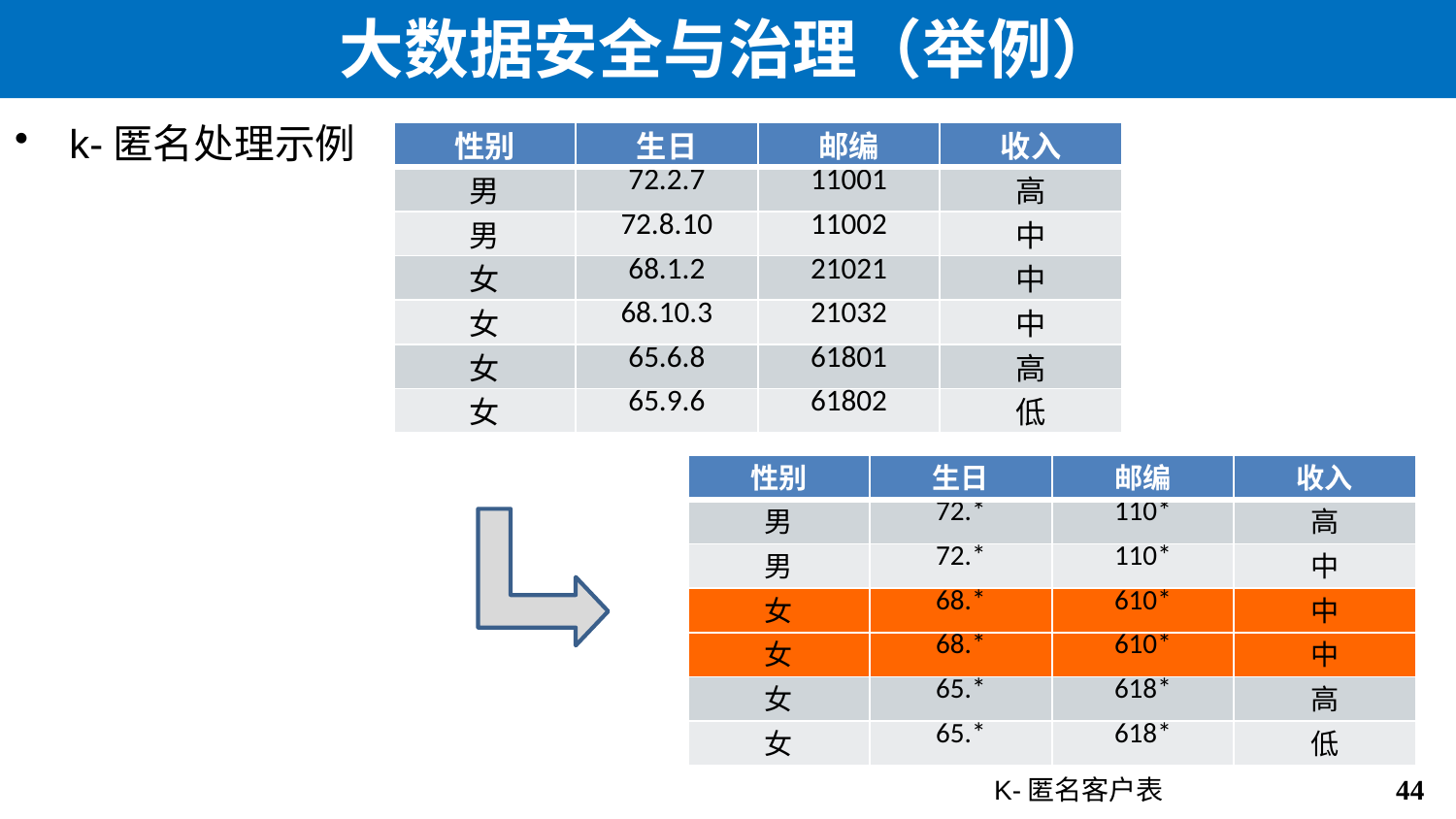

# 大数据安全与治理（举例）
k-匿名处理示例
| 性别 | 生日 | 邮编 | 收入 |
| --- | --- | --- | --- |
| 男 | 72.2.7 | 11001 | 高 |
| 男 | 72.8.10 | 11002 | 中 |
| 女 | 68.1.2 | 21021 | 中 |
| 女 | 68.10.3 | 21032 | 中 |
| 女 | 65.6.8 | 61801 | 高 |
| 女 | 65.9.6 | 61802 | 低 |
| 性别 | 生日 | 邮编 | 收入 |
| --- | --- | --- | --- |
| 男 | 72.\* | 110\* | 高 |
| 男 | 72.\* | 110\* | 中 |
| 女 | 68.\* | 610\* | 中 |
| 女 | 68.\* | 610\* | 中 |
| 女 | 65.\* | 618\* | 高 |
| 女 | 65.\* | 618\* | 低 |

K-匿名客户表